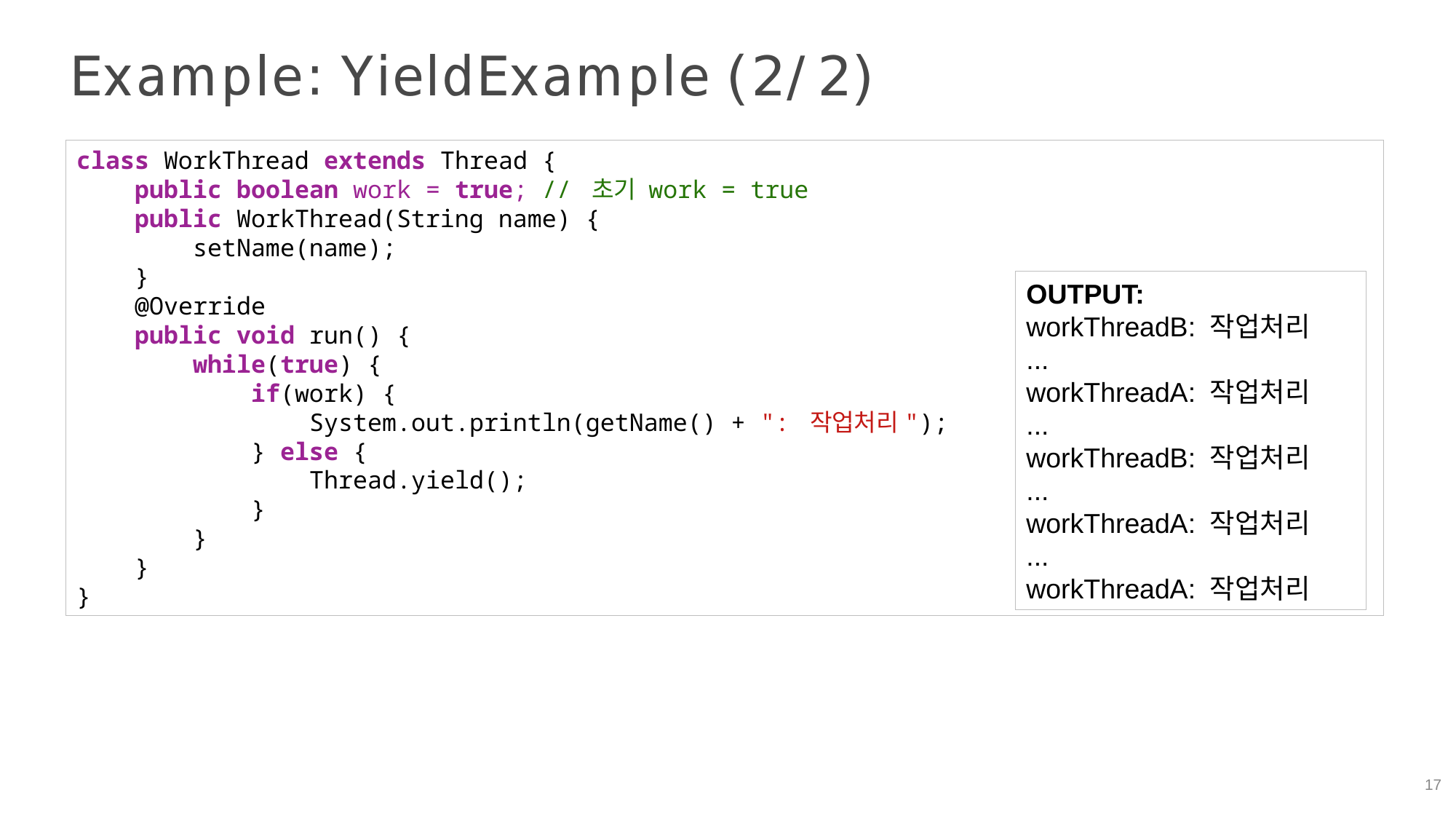

# Example: YieldExample (2/2)
class WorkThread extends Thread {
    public boolean work = true; // 초기 work = true
    public WorkThread(String name) {
        setName(name);
    }
    @Override
    public void run() {
        while(true) {
            if(work) {
                System.out.println(getName() + ": 작업처리");
            } else {
                Thread.yield();
            }
        }
    }
}
OUTPUT:
workThreadB: 작업처리
...
workThreadA: 작업처리
...
workThreadB: 작업처리
...
workThreadA: 작업처리
...
workThreadA: 작업처리
17